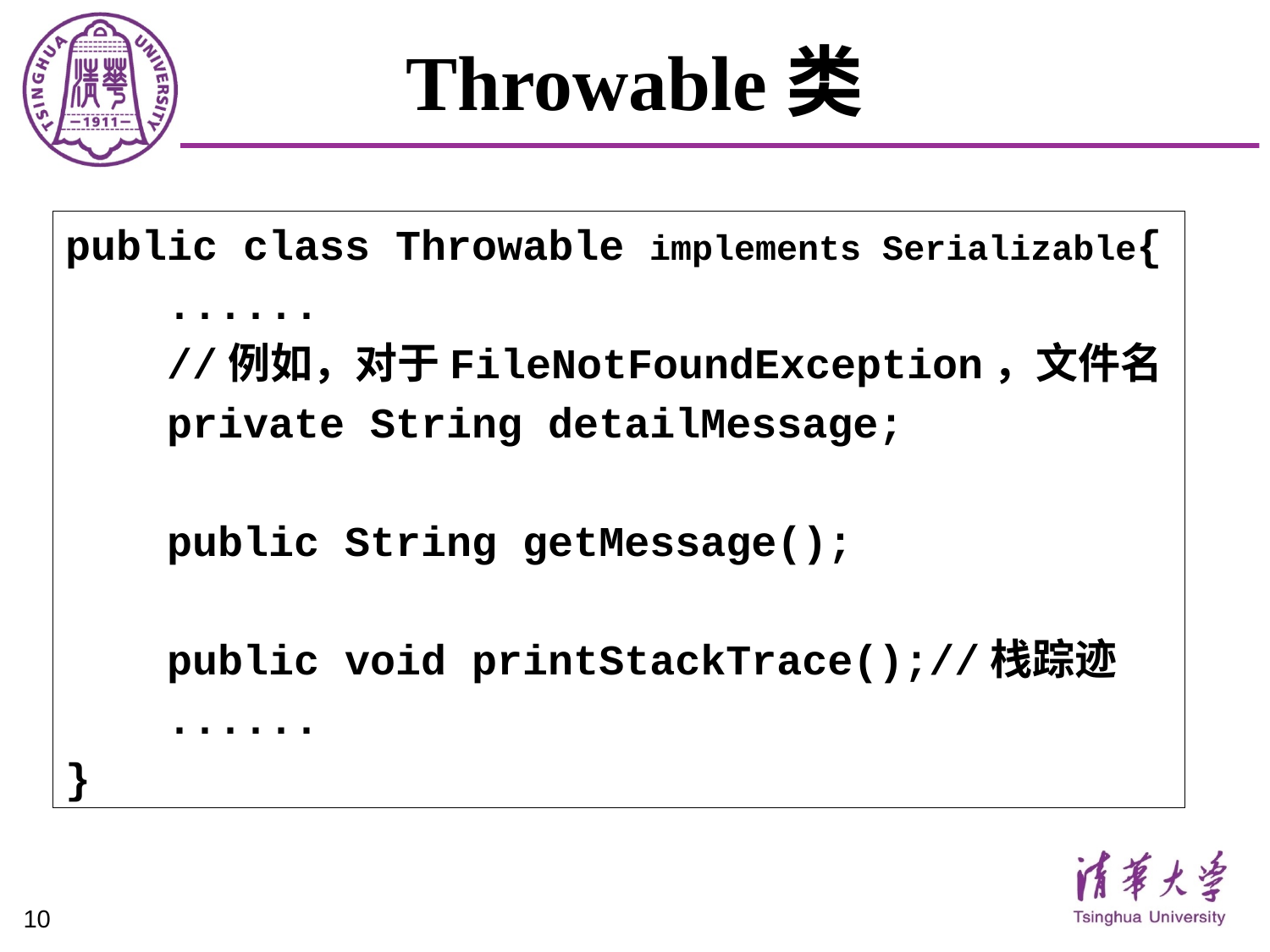

# Throwable类
public class Throwable implements Serializable{
    ......
    //例如，对于FileNotFoundException，文件名
    private String detailMessage;

    public String getMessage();

    public void printStackTrace();//栈踪迹
    ......
}
10